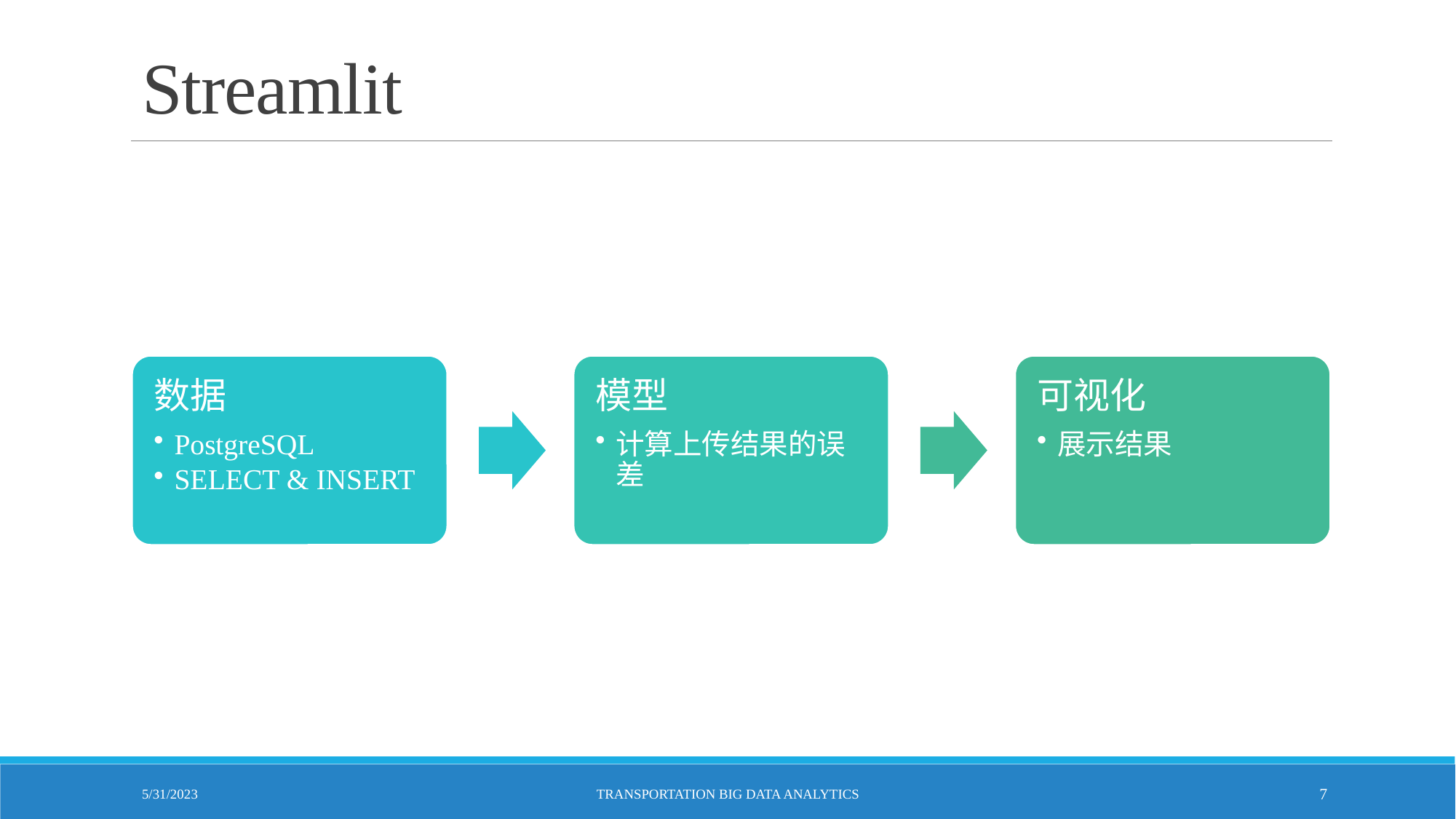

# Streamlit
数据
PostgreSQL
SELECT & INSERT

模型
计算上传结果的误差

可视化
展示结果
5/31/2023
Transportation Big Data Analytics
7